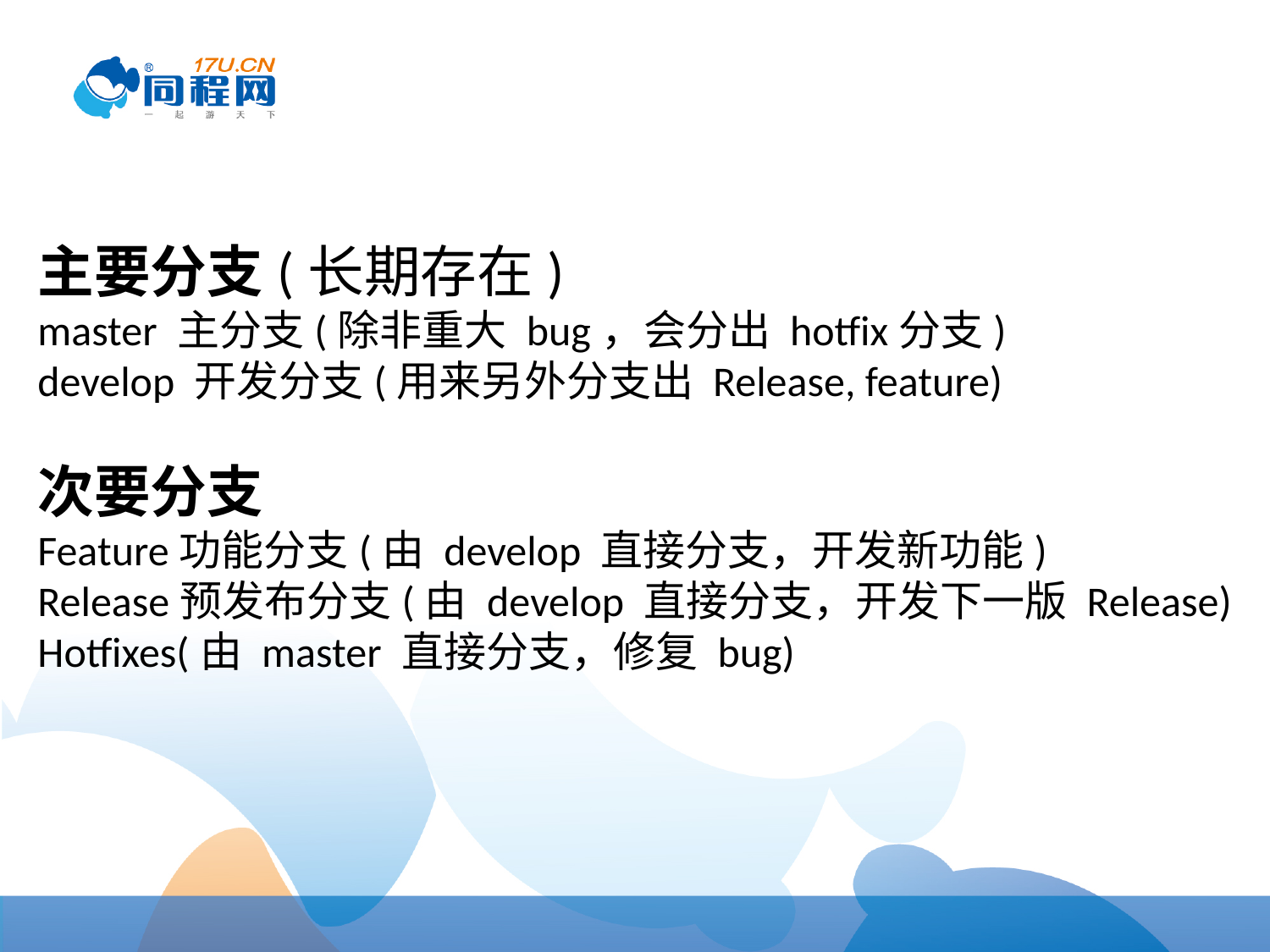

# 主要分支(长期存在) master 主分支(除非重大 bug，会分出 hotfix分支) develop 开发分支(用来另外分支出 Release, feature) 次要分支 Feature功能分支(由 develop 直接分支，开发新功能) Release预发布分支(由 develop 直接分支，开发下一版 Release) Hotfixes(由 master 直接分支，修复 bug)